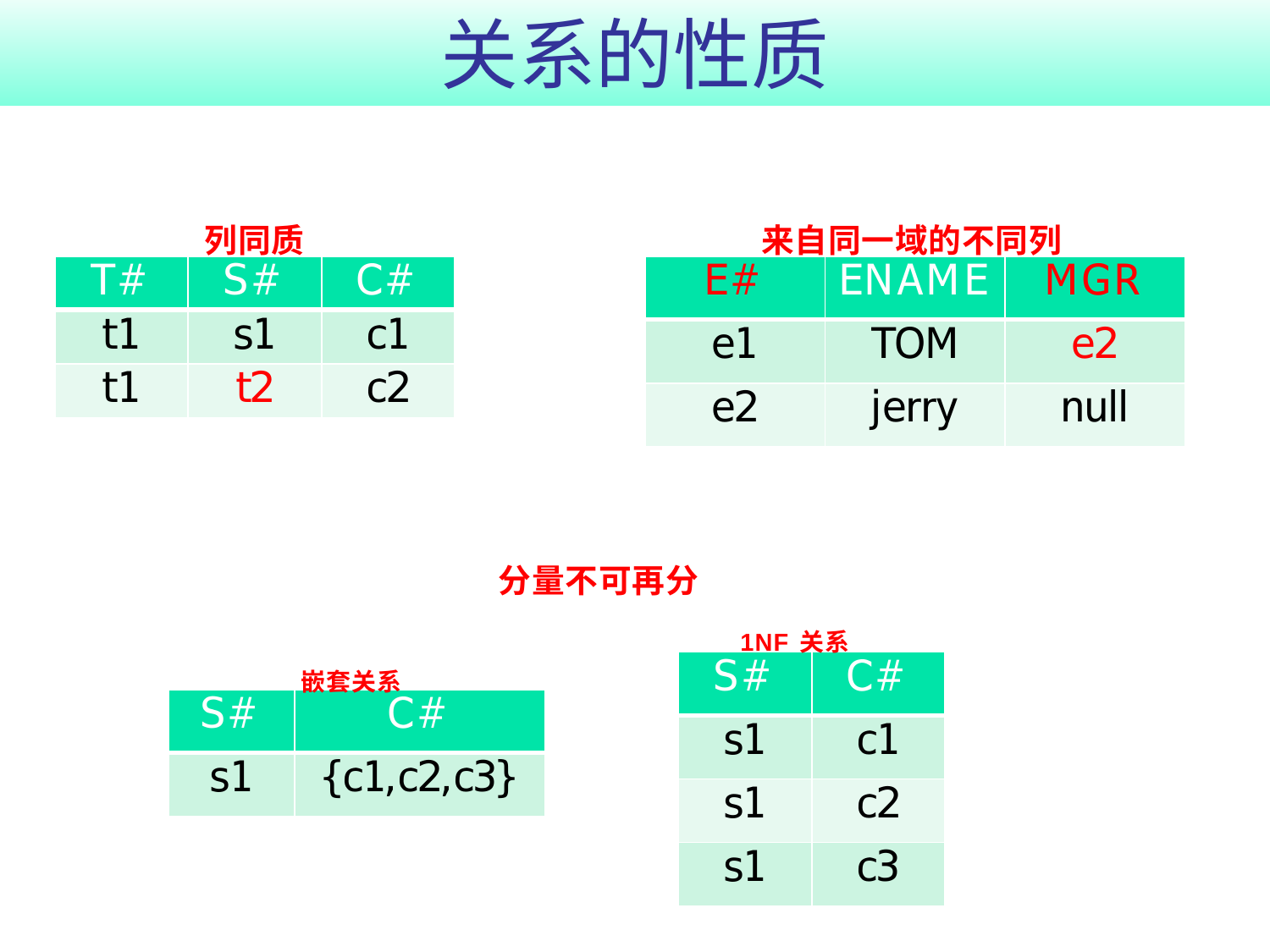

# 关系的性质
列同质
来自同一域的不同列
| T# | S# | C# |
| --- | --- | --- |
| t1 | s1 | c1 |
| t1 | t2 | c2 |
| E# | ENAME | MGR |
| --- | --- | --- |
| e1 | TOM | e2 |
| e2 | jerry | null |
分量不可再分
1NF关系
嵌套关系
| S# | C# |
| --- | --- |
| s1 | c1 |
| s1 | c2 |
| s1 | c3 |
| S# | C# |
| --- | --- |
| s1 | {c1,c2,c3} |